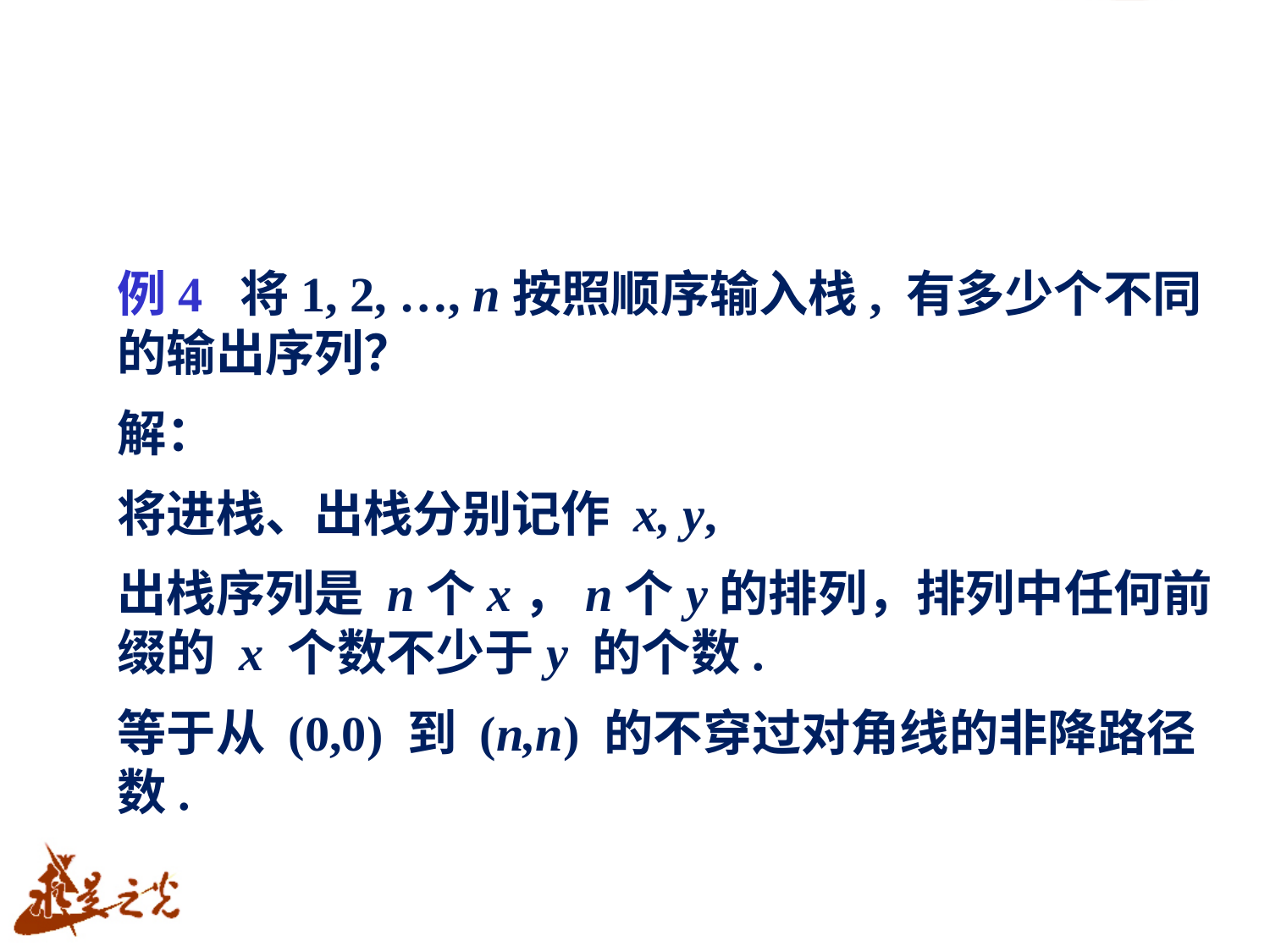

例4  将1, 2, …, n按照顺序输入栈, 有多少个不同的输出序列？
解：
将进栈、出栈分别记作 x, y,
出栈序列是 n个x，n个y的排列，排列中任何前缀的 x 个数不少于y 的个数.
等于从 (0,0) 到 (n,n) 的不穿过对角线的非降路径数.
19